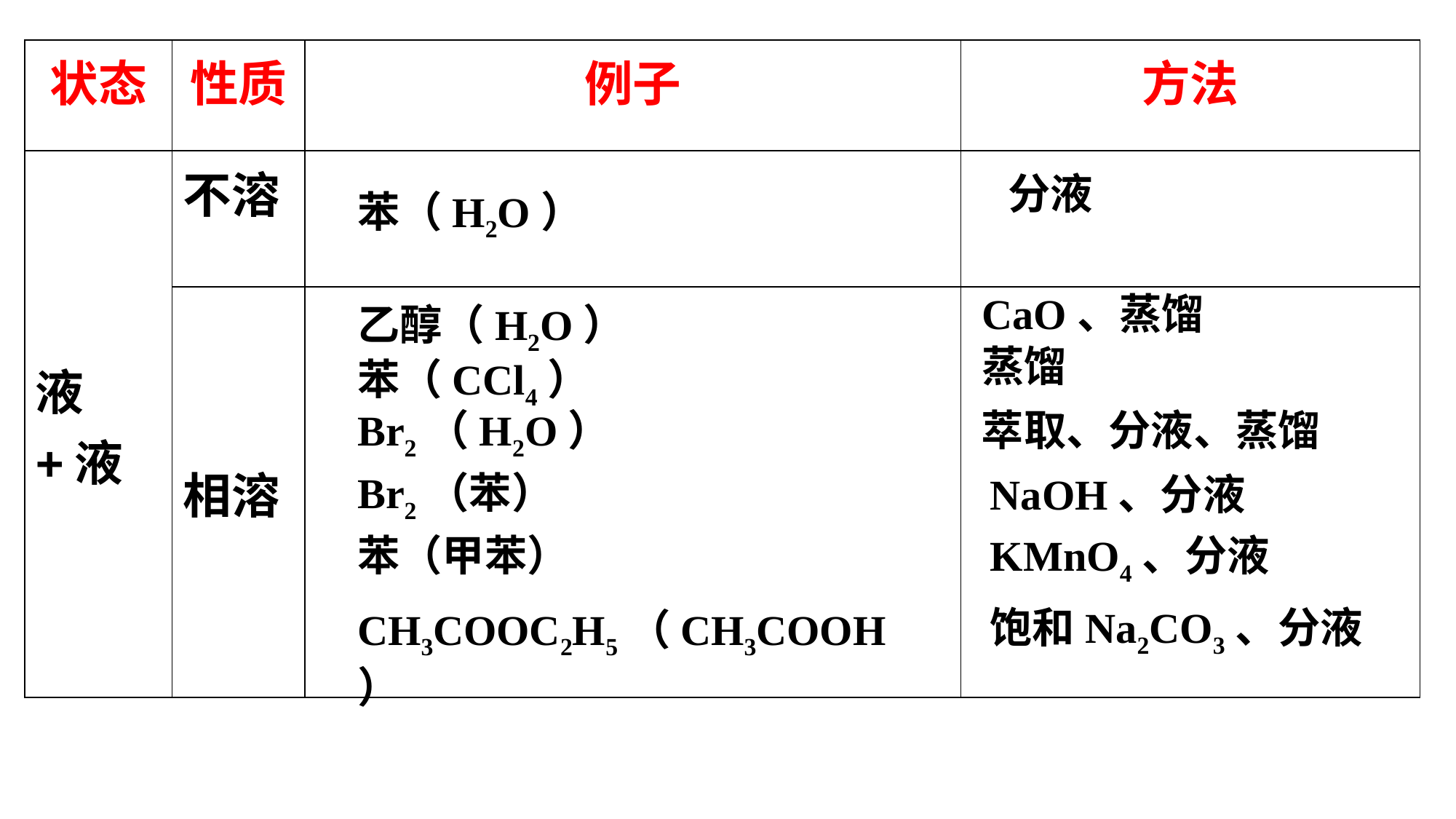

| 状态 | 性质 | 例子 | 方法 |
| --- | --- | --- | --- |
| 液+液 | 不溶 |  |  |
|  | 相溶 |  |  |
分液
苯（H2O）
CaO、蒸馏
乙醇（H2O）
蒸馏
苯（CCl4）
Br2（H2O）
萃取、分液、蒸馏
Br2（苯）
NaOH、分液
苯（甲苯）
KMnO4、分液
饱和Na2CO3、分液
CH3COOC2H5（CH3COOH）